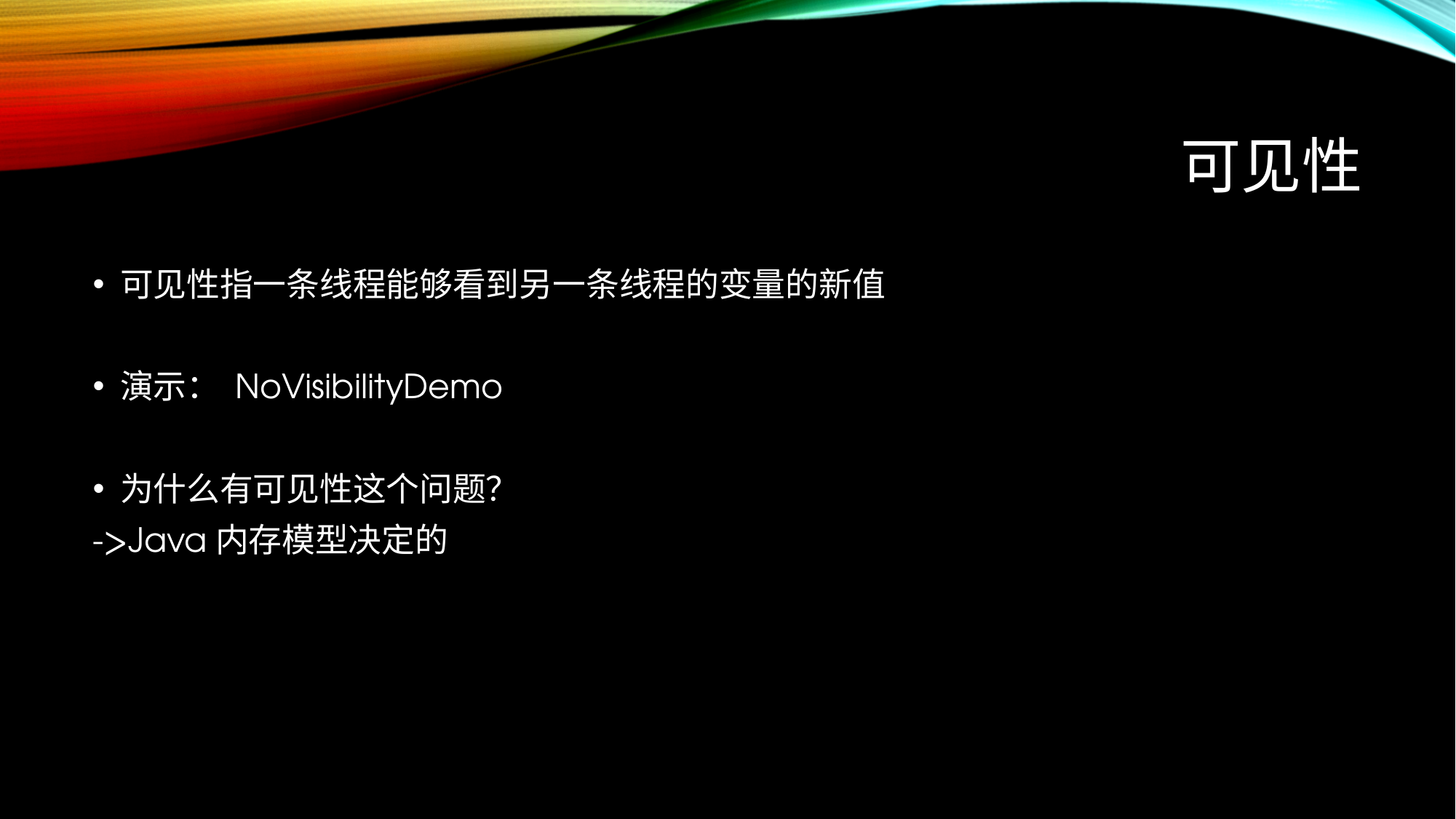

# 可见性
可见性指一条线程能够看到另一条线程的变量的新值

演示： NoVisibilityDemo

为什么有可见性这个问题？
->Java内存模型决定的